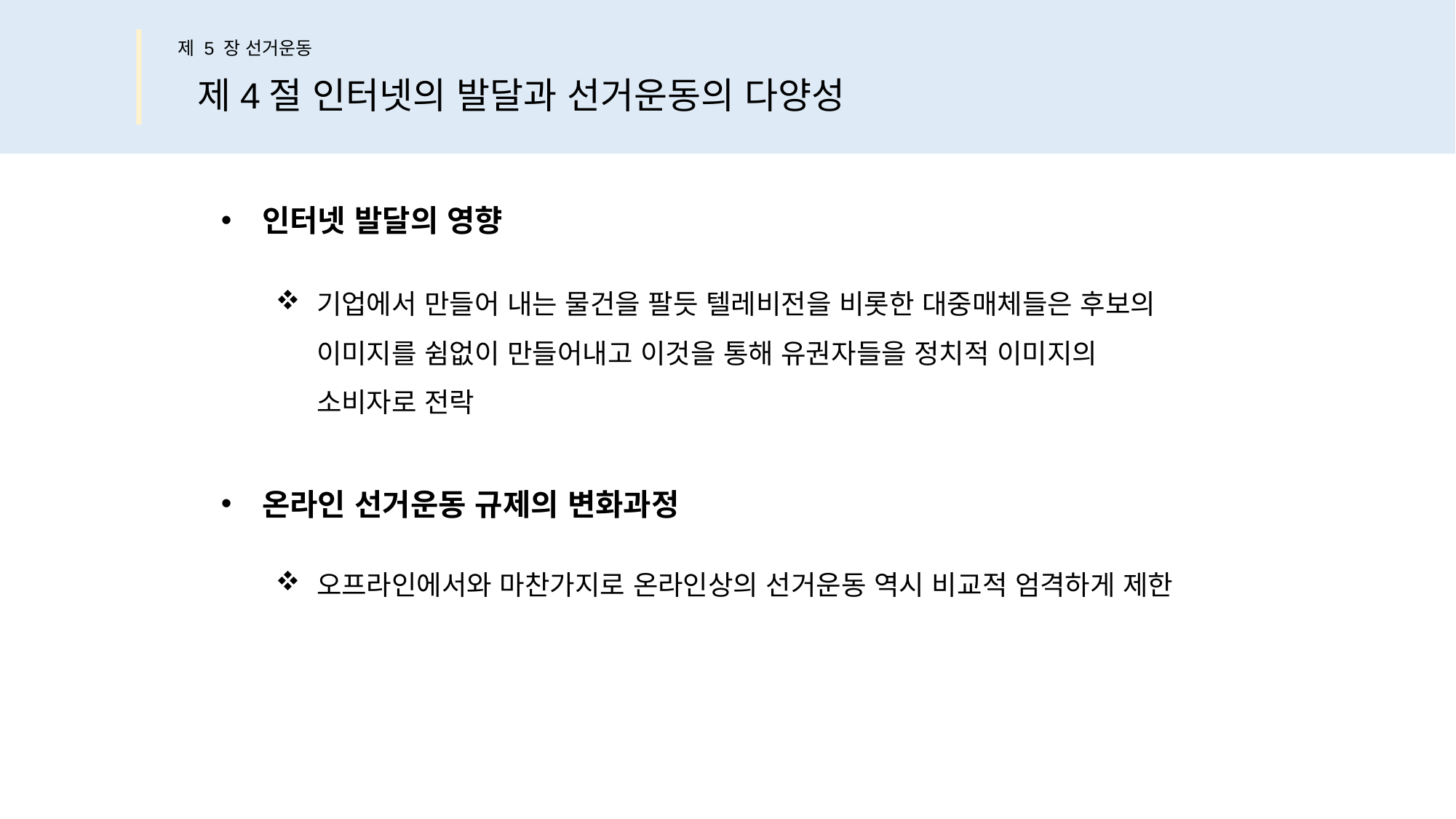

제 5 장 선거운동
제4절 인터넷의 발달과 선거운동의 다양성
인터넷 발달의 영향

기업에서 만들어 내는 물건을 팔듯 텔레비전을 비롯한 대중매체들은 후보의
이미지를 쉼없이 만들어내고 이것을 통해 유권자들을 정치적 이미지의
소비자로 전락

온라인 선거운동 규제의 변화과정

오프라인에서와 마찬가지로 온라인상의 선거운동 역시 비교적 엄격하게 제한